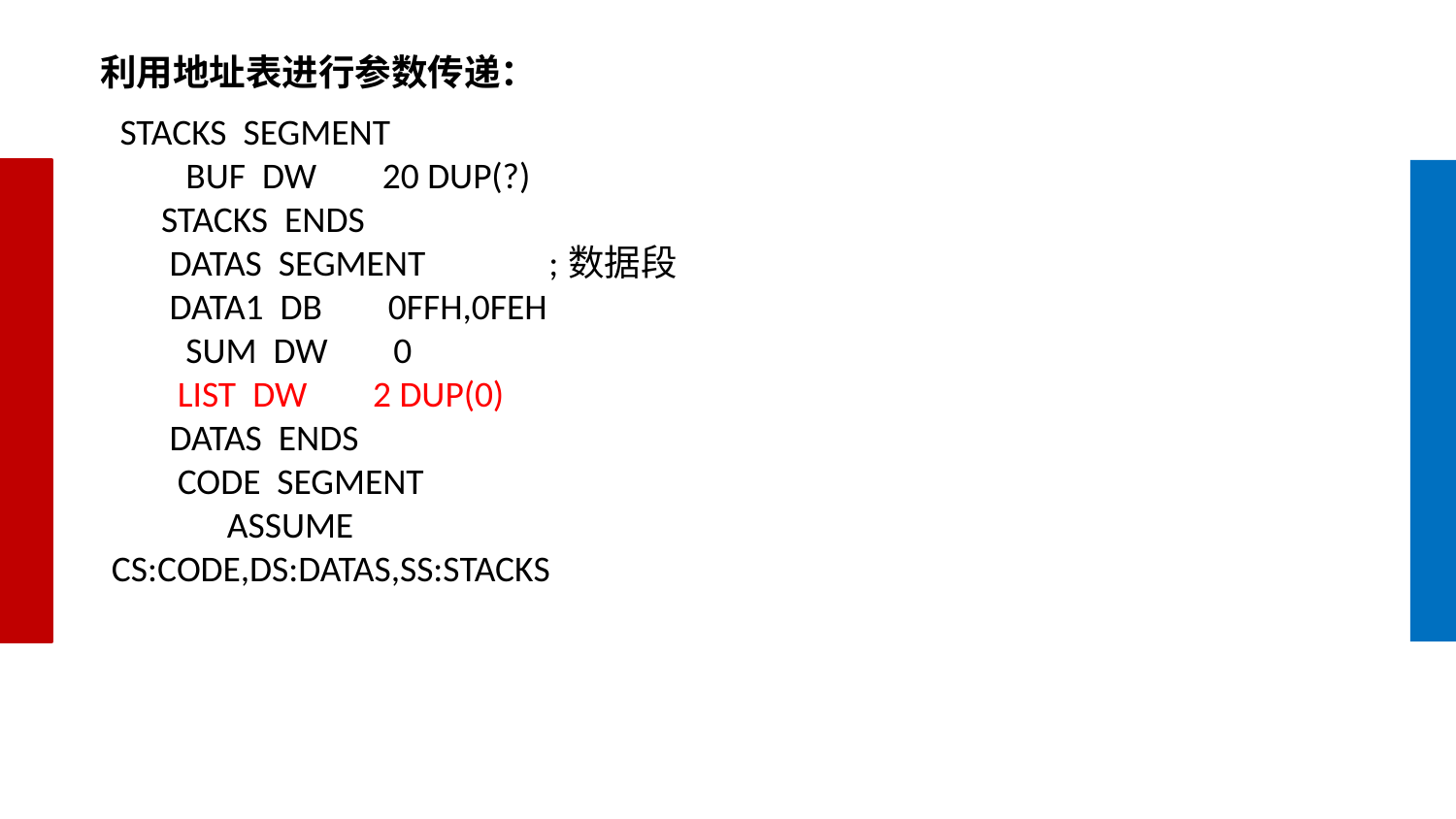

利用地址表进行参数传递：
 STACKS  SEGMENT
         BUF  DW        20 DUP(?)
      STACKS  ENDS
       DATAS  SEGMENT               ;数据段
       DATA1  DB        0FFH,0FEH
         SUM  DW        0
        LIST  DW        2 DUP(0)
       DATAS  ENDS
        CODE  SEGMENT
              ASSUME    CS:CODE,DS:DATAS,SS:STACKS